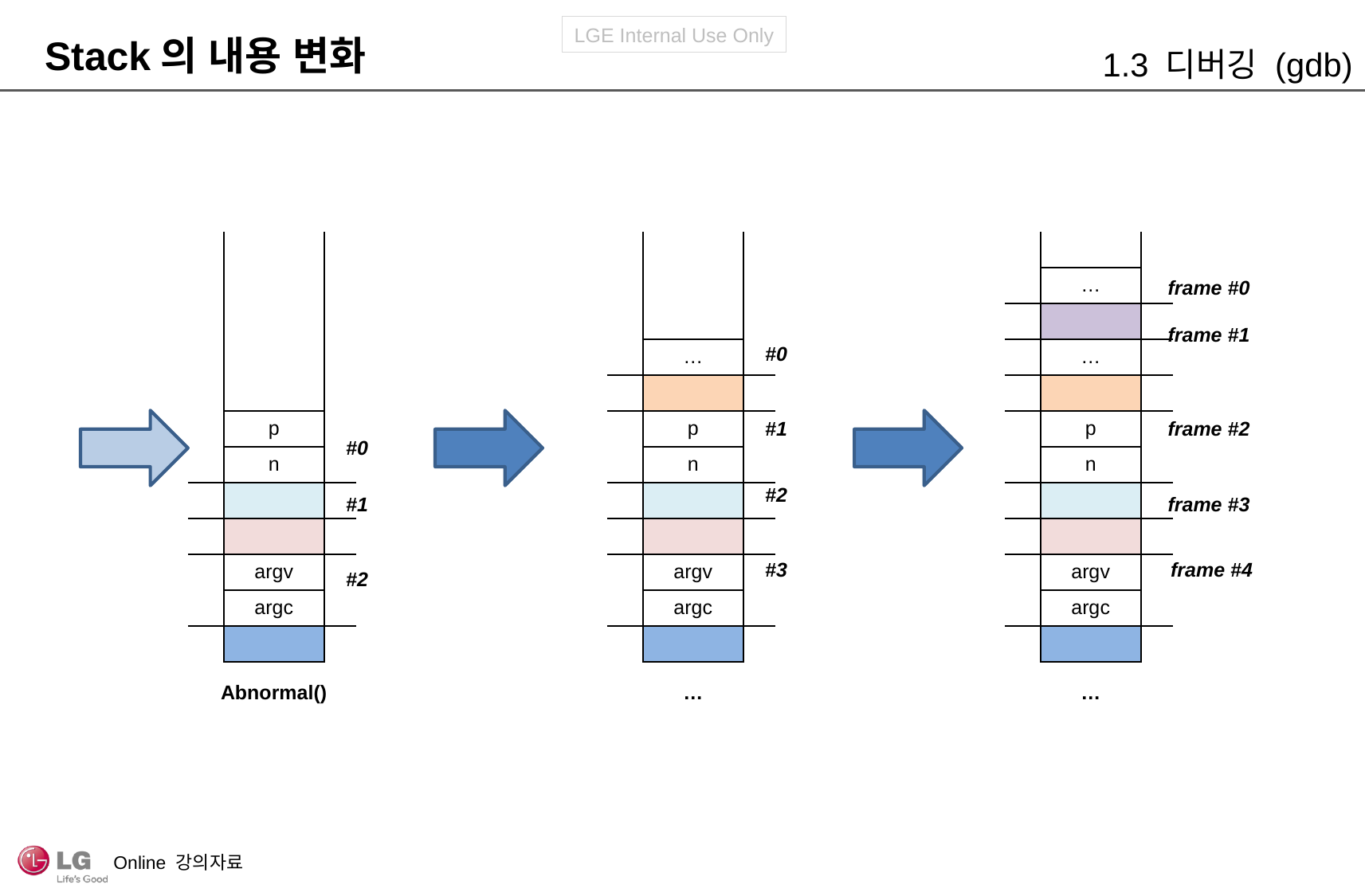

Stack의 내용 변화
1.3 디버깅 (gdb)

|  |  |  |
| --- | --- | --- |
|  |  |  |
|  |  |  |
|  |  |  |
|  |  |  |
|  | p |  |
|  | n |  |
|  |  |  |
|  |  |  |
|  | argv |  |
|  | argc |  |
|  |  |  |
|  |  |  |
| --- | --- | --- |
|  |  |  |
|  |  |  |
|  | … |  |
|  |  |  |
|  | p |  |
|  | n |  |
|  |  |  |
|  |  |  |
|  | argv |  |
|  | argc |  |
|  |  |  |
|  |  |  |
| --- | --- | --- |
|  | … |  |
|  |  |  |
|  | … |  |
|  |  |  |
|  | p |  |
|  | n |  |
|  |  |  |
|  |  |  |
|  | argv |  |
|  | argc |  |
|  |  |  |
frame #0
frame #1
#0

frame #2
#1
#0
#2
frame #3
#1
#3
frame #4
#2
Abnormal()
…
…